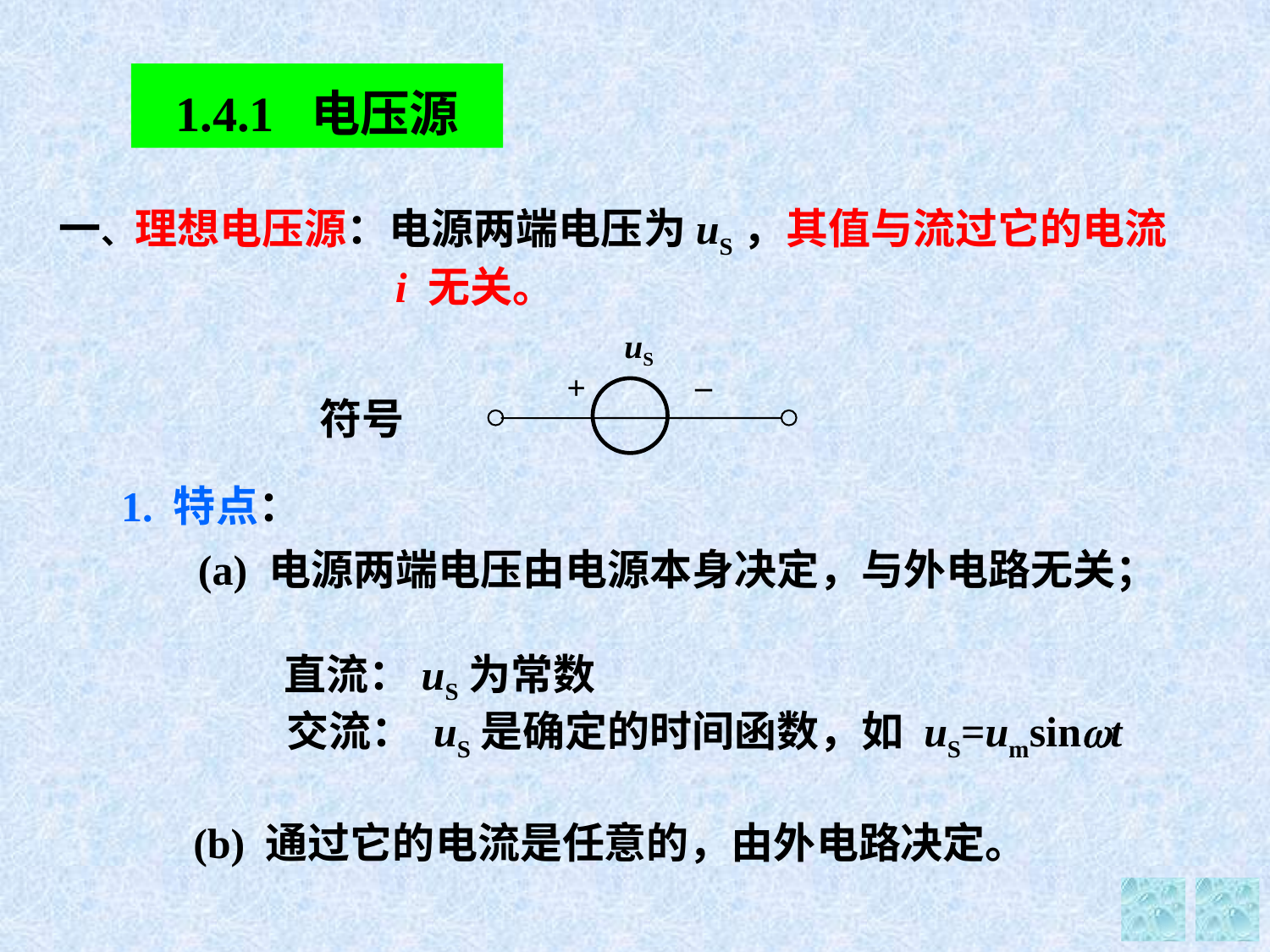

1.4.1  电压源
一、理想电压源：电源两端电压为uS，其值与流过它的电流 i 无关。
uS

_
+

符号
1. 特点：
(a) 电源两端电压由电源本身决定，与外电路无关；
直流：uS为常数
交流： uS是确定的时间函数，如 uS=umsinωt
(b) 通过它的电流是任意的，由外电路决定。